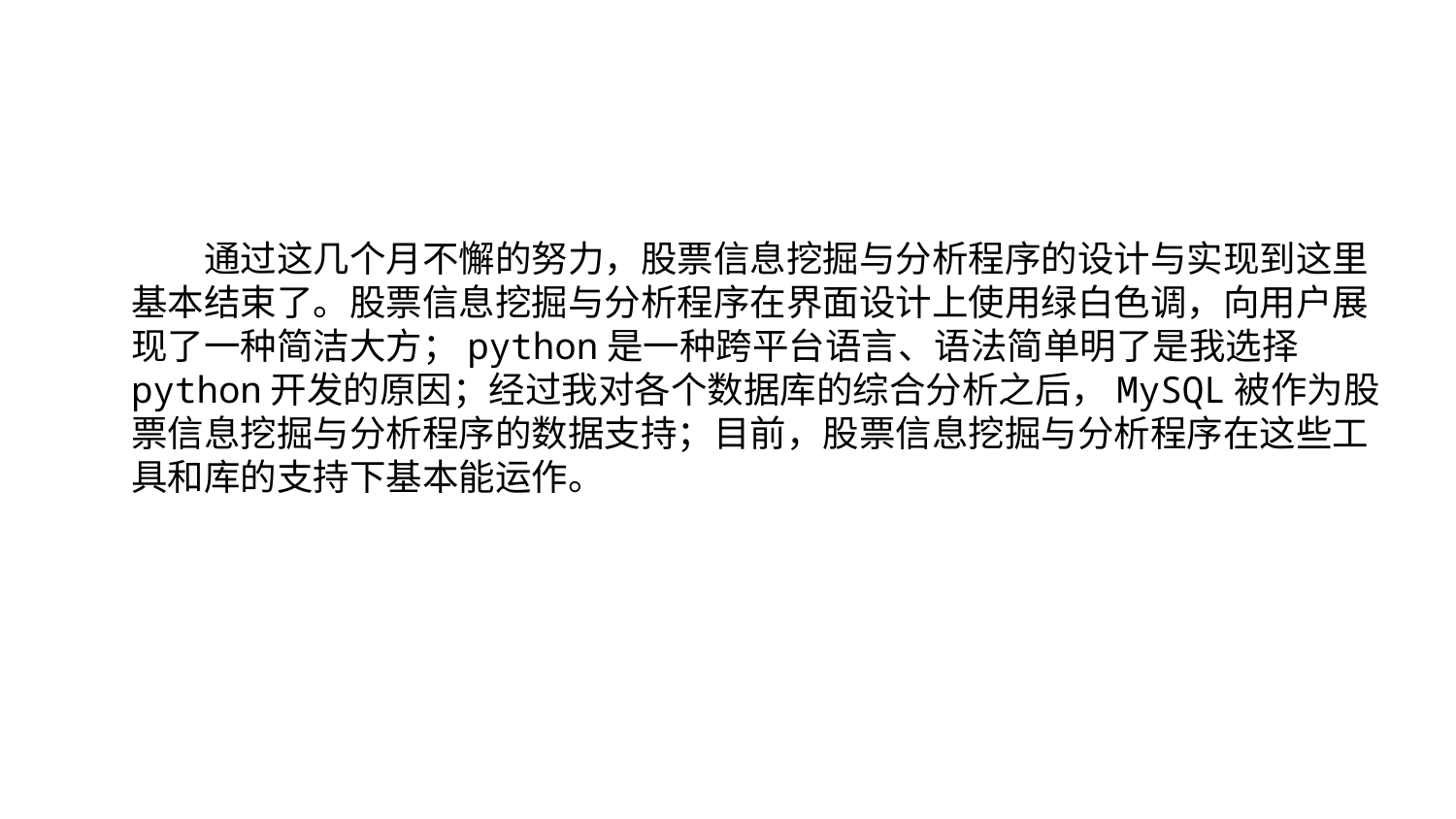

通过这几个月不懈的努力，股票信息挖掘与分析程序的设计与实现到这里基本结束了。股票信息挖掘与分析程序在界面设计上使用绿白色调，向用户展现了一种简洁大方；python是一种跨平台语言、语法简单明了是我选择python开发的原因；经过我对各个数据库的综合分析之后，MySQL被作为股票信息挖掘与分析程序的数据支持；目前，股票信息挖掘与分析程序在这些工具和库的支持下基本能运作。